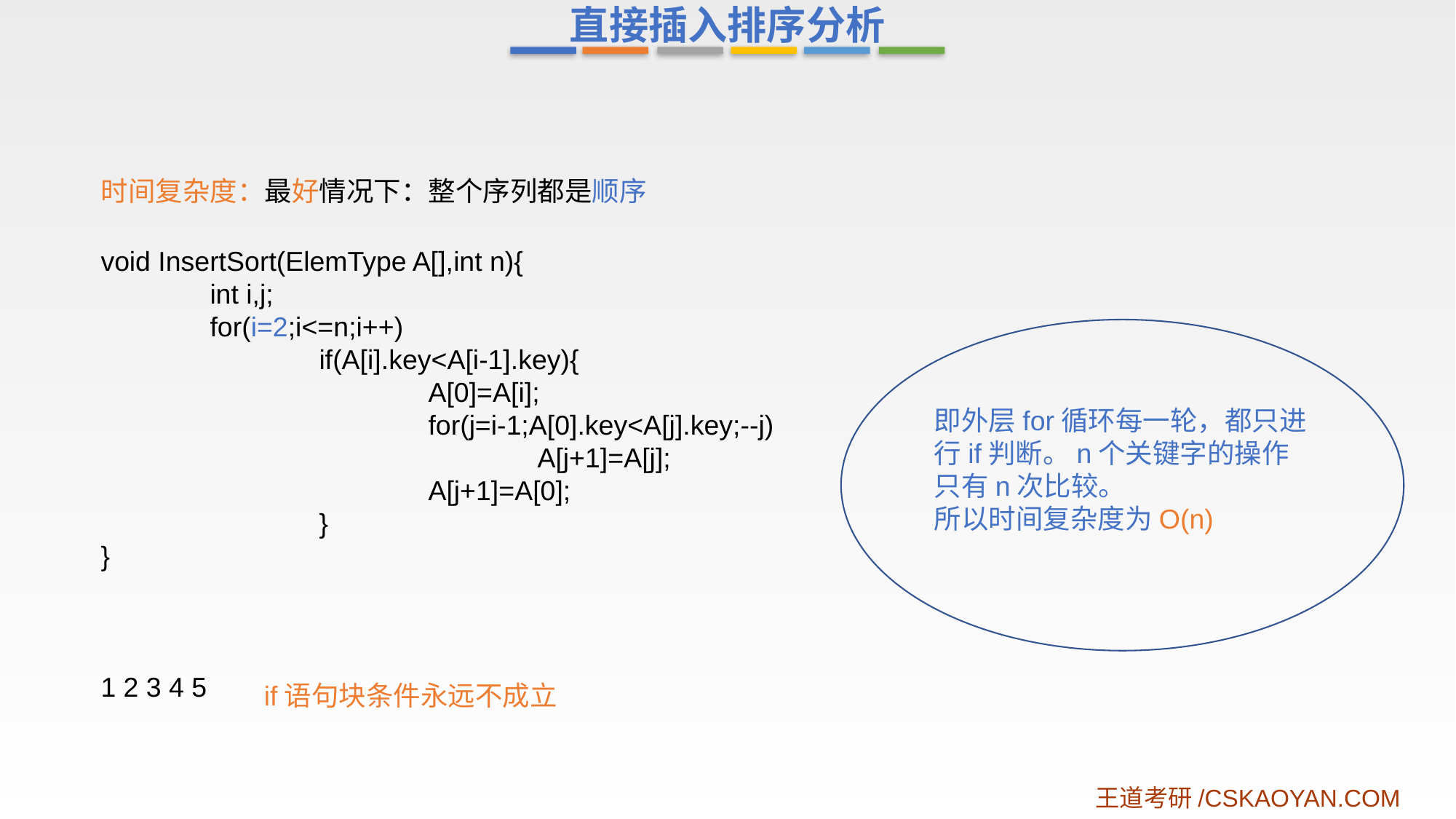

直接插入排序分析

时间复杂度：最好情况下：整个序列都是顺序
void InsertSort(ElemType A[],int n){
	int i,j;
	for(i=2;i<=n;i++)
		if(A[i].key<A[i-1].key){
			A[0]=A[i];
			for(j=i-1;A[0].key<A[j].key;--j)
				A[j+1]=A[j];
			A[j+1]=A[0];
		}
}
即外层for循环每一轮，都只进行if判断。n个关键字的操作只有n次比较。
所以时间复杂度为O(n)

1 2 3 4 5
if语句块条件永远不成立
王道考研/CSKAOYAN.COM